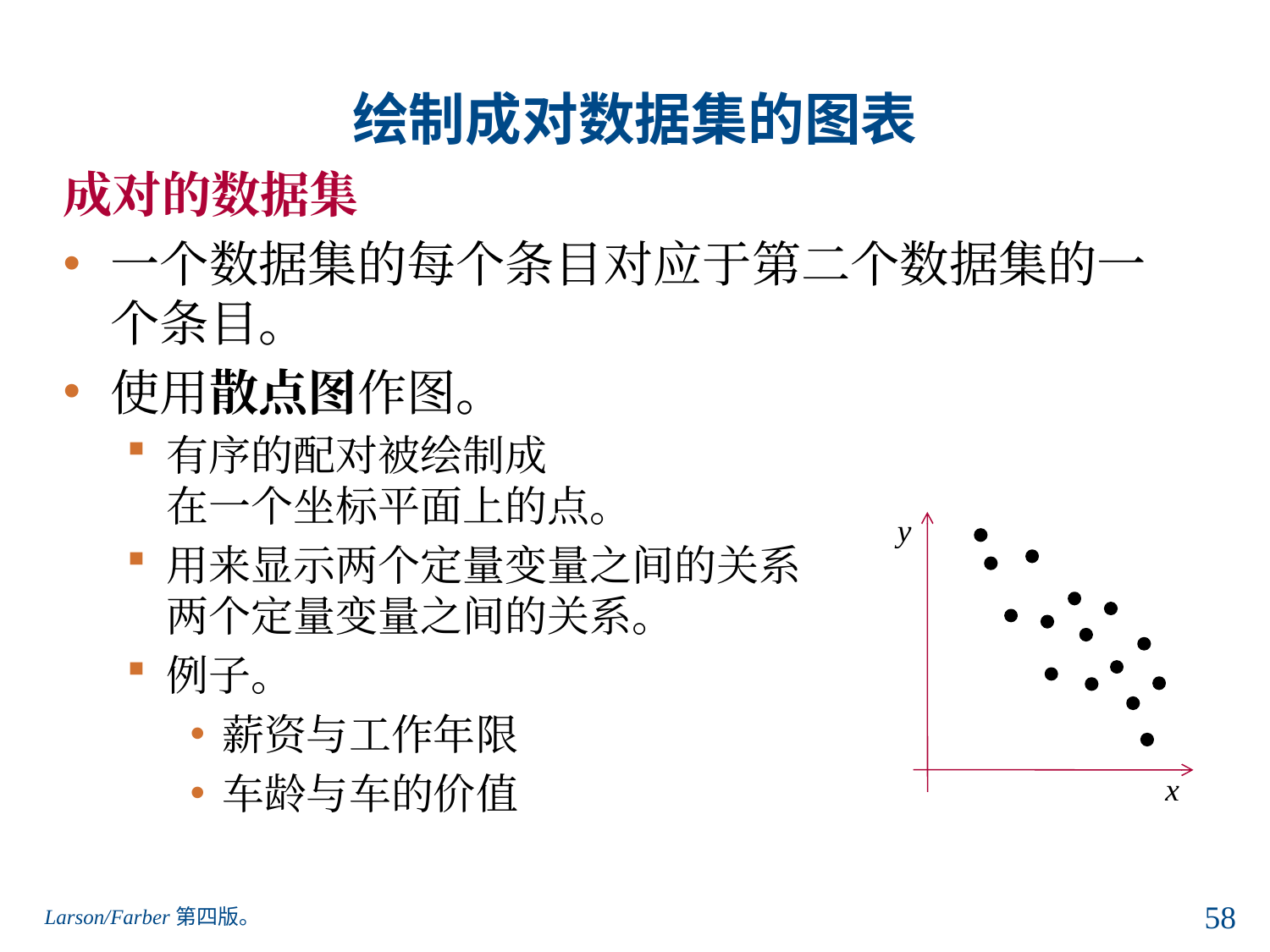

# 绘制成对数据集的图表
成对的数据集
一个数据集的每个条目对应于第二个数据集的一个条目。
使用散点图作图。
有序的配对被绘制成
在一个坐标平面上的点。
用来显示两个定量变量之间的关系
两个定量变量之间的关系。
例子。
薪资与工作年限
车龄与车的价值

y

x
Larson/Farber第四版。
58